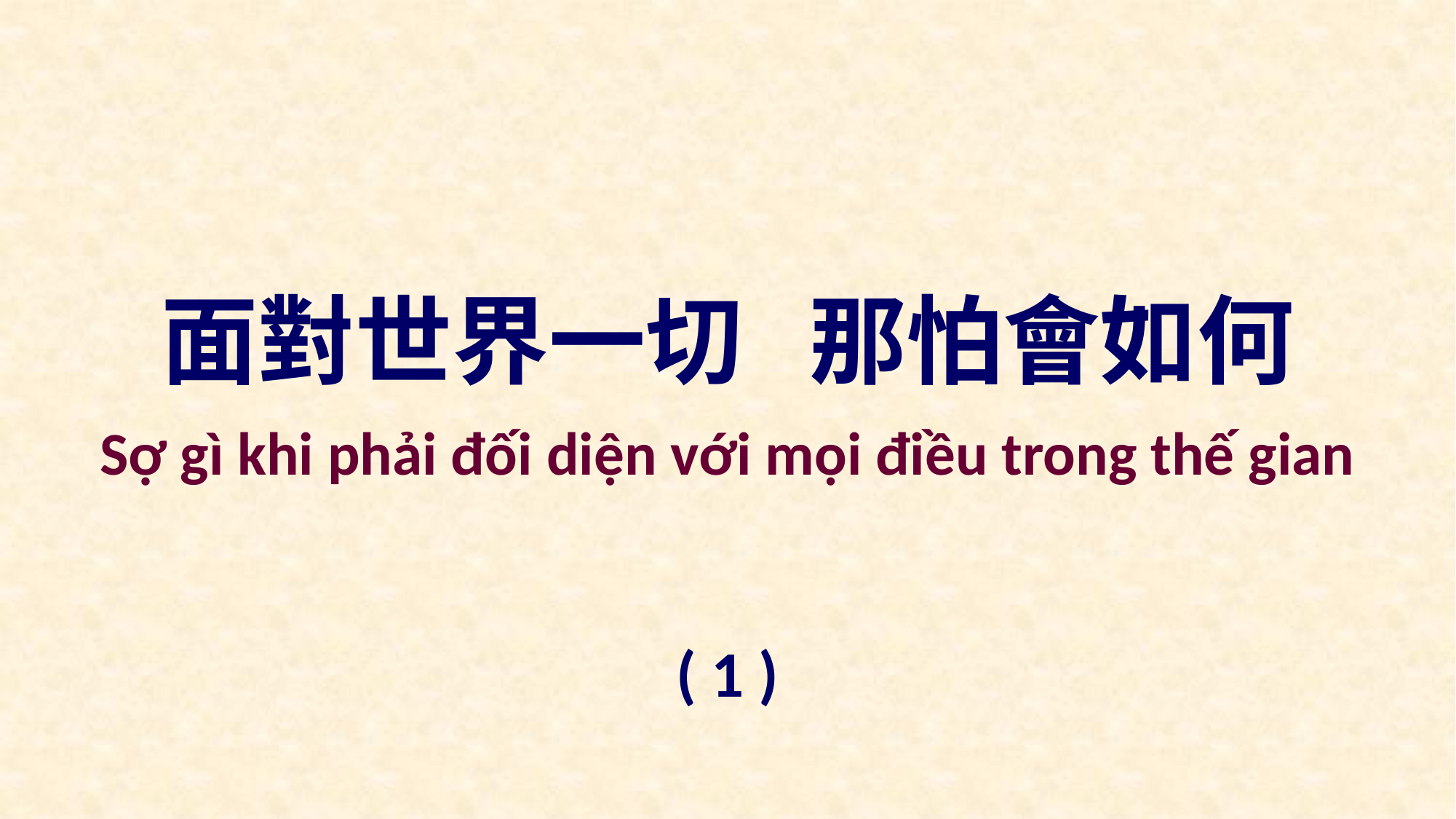

面對世界一切   那怕會如何
Sợ gì khi phải đối diện với mọi điều trong thế gian
( 1 )